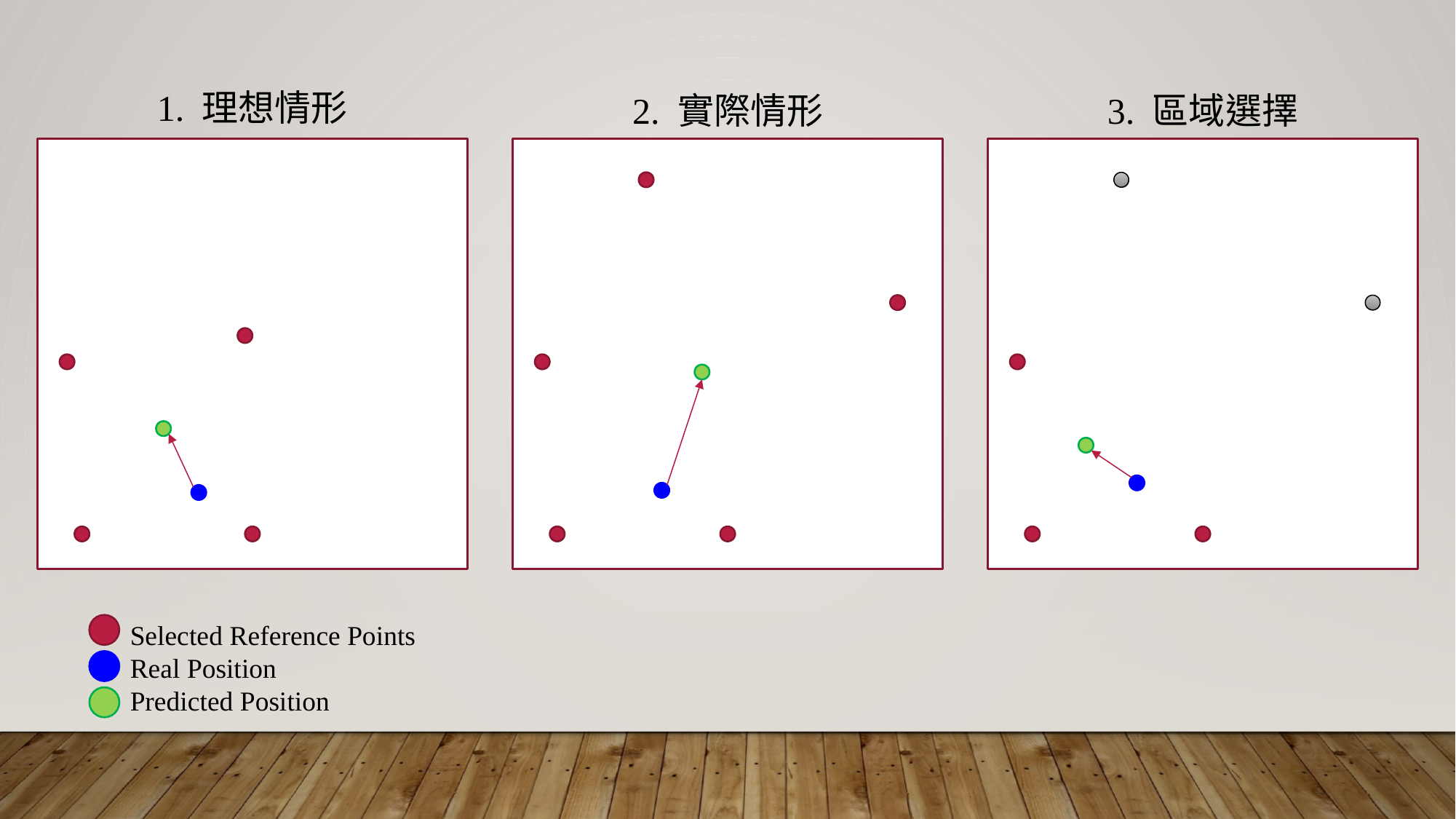

1. 理想情形

2. 實際情形

3. 區域選擇

Selected Reference Points
Real Position
Predicted Position